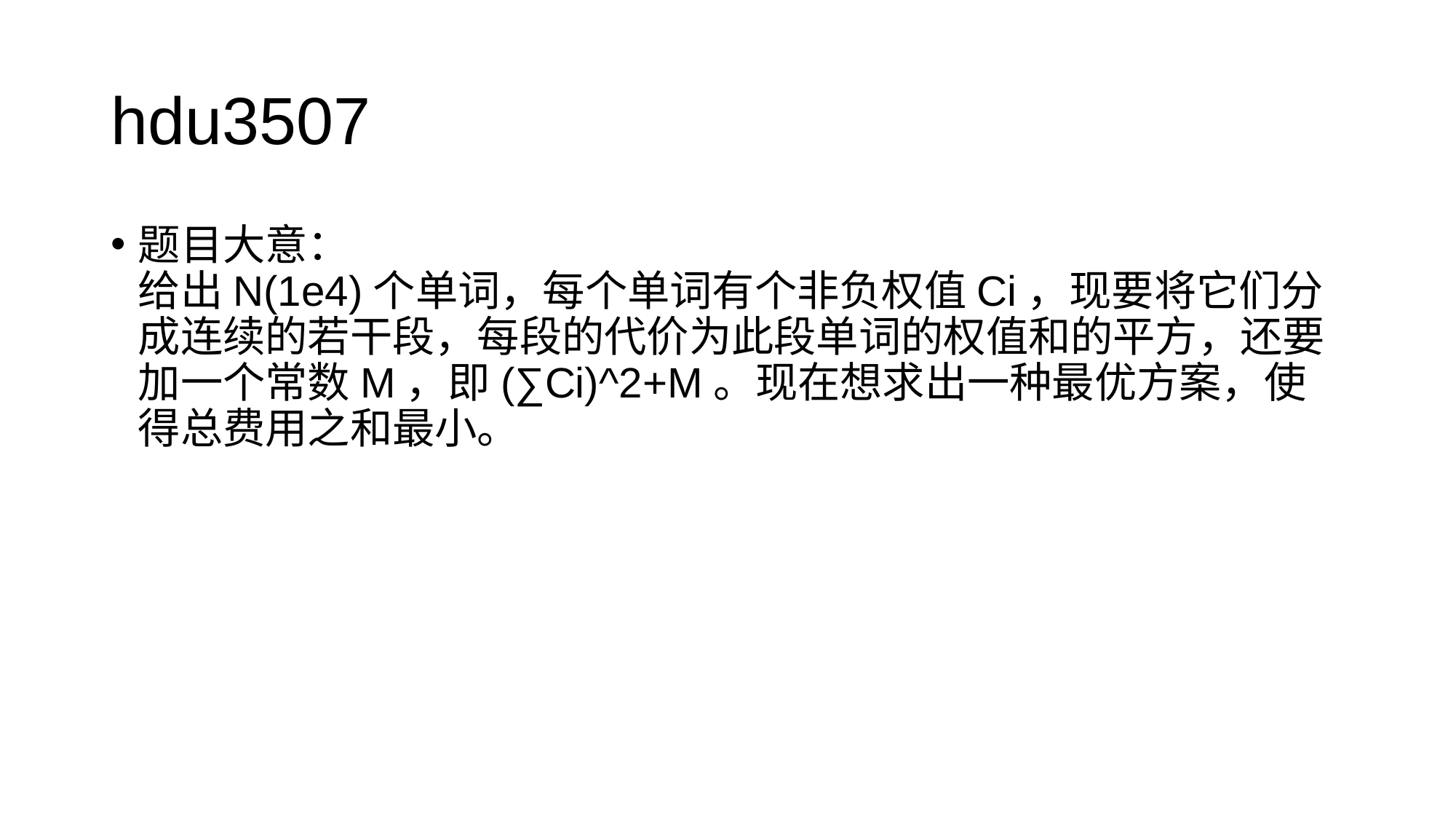

# hdu3507
题目大意：
给出N(1e4)个单词，每个单词有个非负权值Ci，现要将它们分成连续的若干段，每段的代价为此段单词的权值和的平方，还要加一个常数M，即(∑Ci)^2+M。现在想求出一种最优方案，使得总费用之和最小。